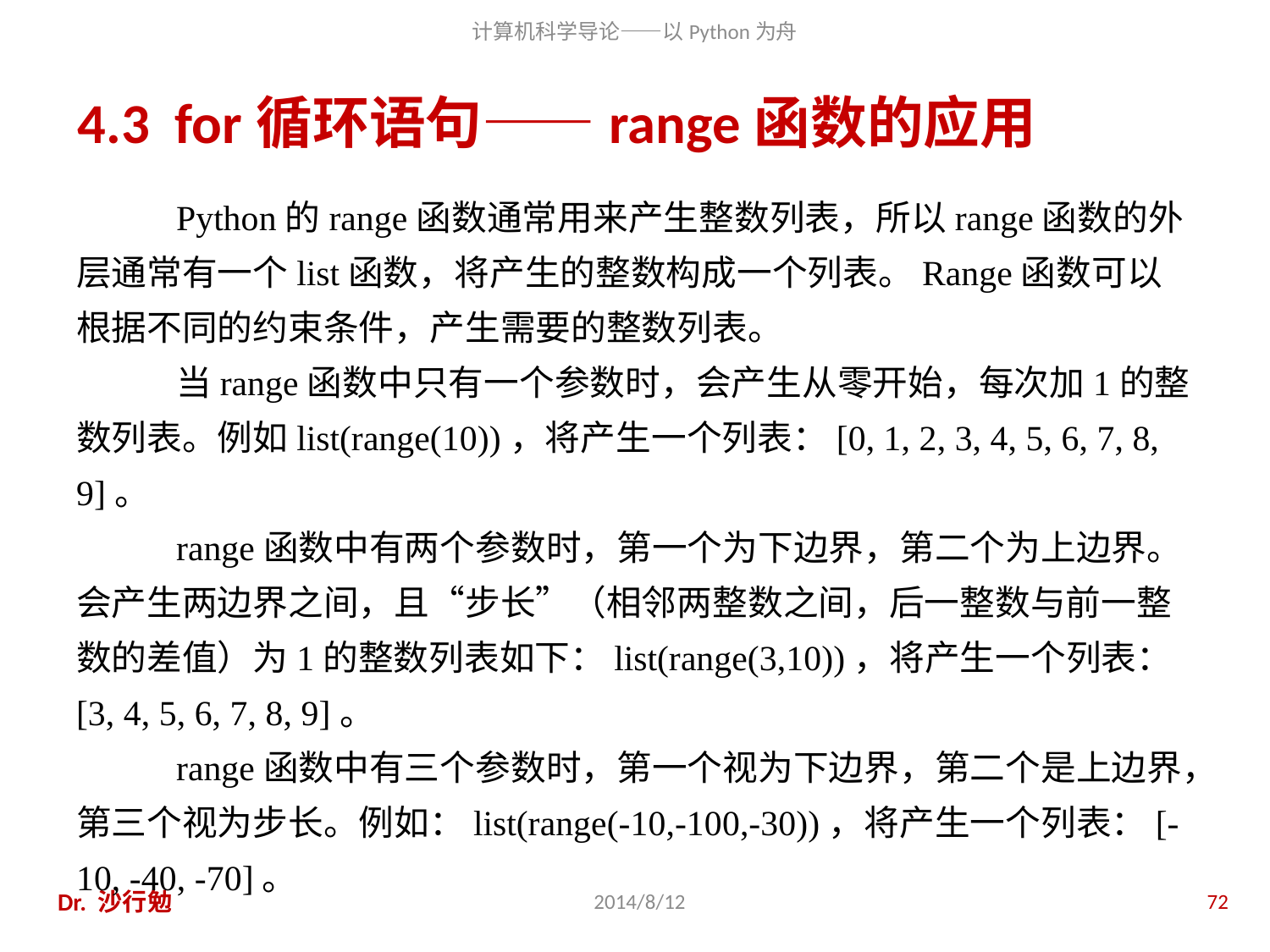

# 4.3  for循环语句——range函数的应用
Python的range函数通常用来产生整数列表，所以range函数的外层通常有一个list函数，将产生的整数构成一个列表。Range函数可以根据不同的约束条件，产生需要的整数列表。
当range函数中只有一个参数时，会产生从零开始，每次加1的整数列表。例如list(range(10))，将产生一个列表：[0, 1, 2, 3, 4, 5, 6, 7, 8, 9]。
range函数中有两个参数时，第一个为下边界，第二个为上边界。会产生两边界之间，且“步长”（相邻两整数之间，后一整数与前一整数的差值）为1的整数列表如下：list(range(3,10))，将产生一个列表：[3, 4, 5, 6, 7, 8, 9]。
range函数中有三个参数时，第一个视为下边界，第二个是上边界，第三个视为步长。例如：list(range(-10,-100,-30))，将产生一个列表：[-10, -40, -70]。
Dr. 沙行勉
2014/8/12
72